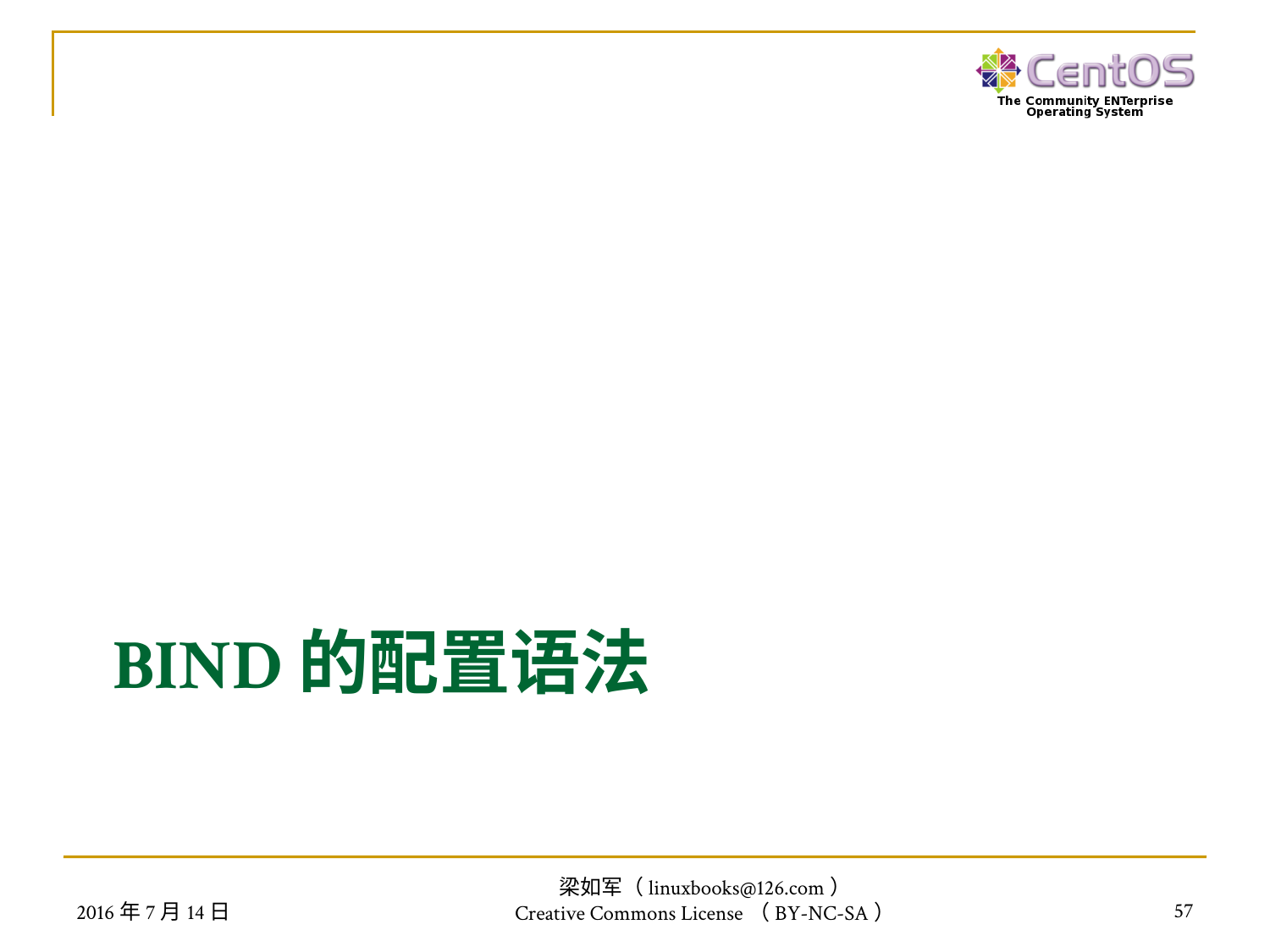

# BIND的配置语法
2016年7月14日
57
梁如军（linuxbooks@126.com）
Creative Commons License（BY-NC-SA）